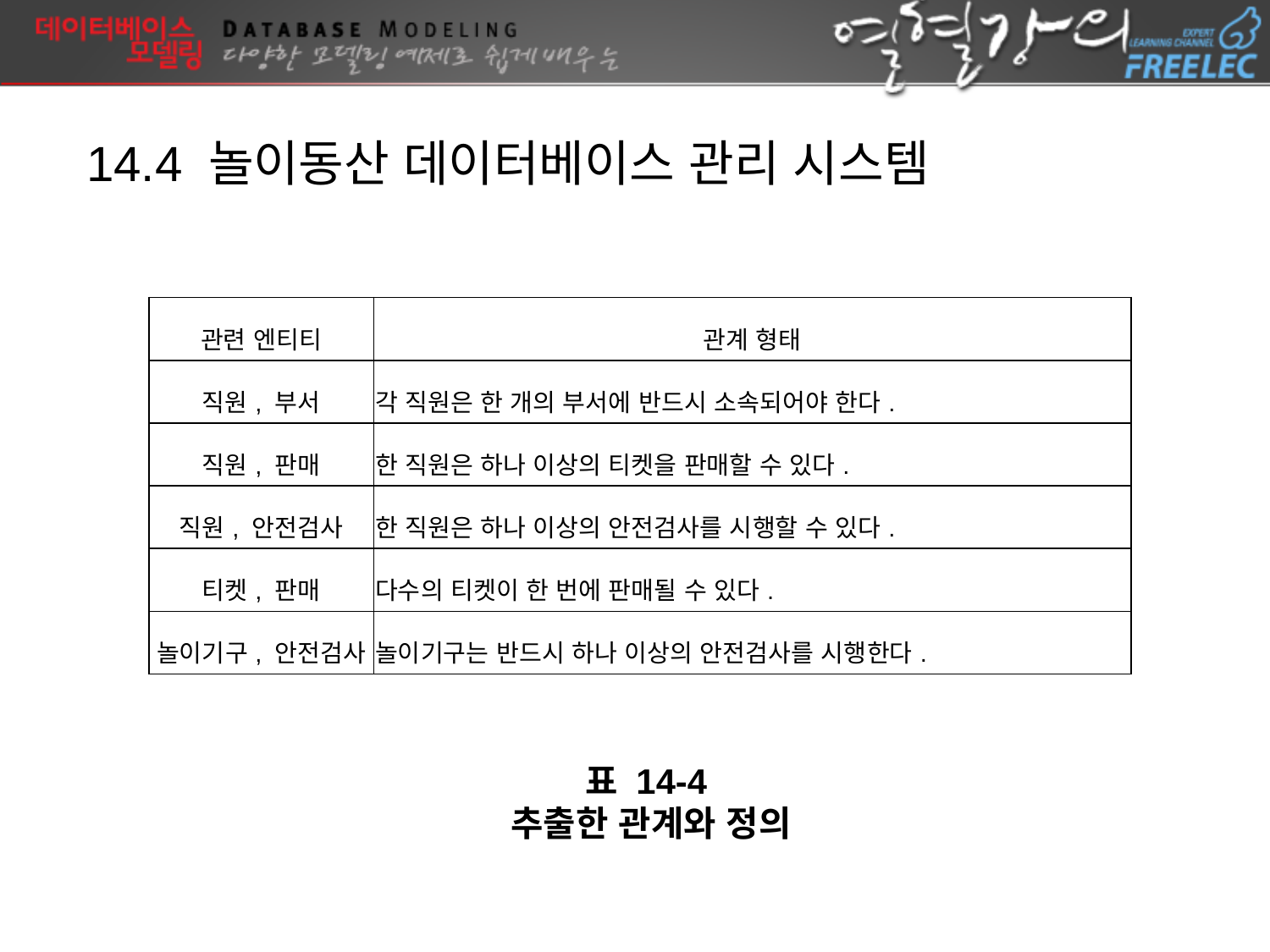

14.4 놀이동산 데이터베이스 관리 시스템
| 관련 엔티티 | 관계 형태 |
| --- | --- |
| 직원, 부서 | 각 직원은 한 개의 부서에 반드시 소속되어야 한다. |
| 직원, 판매 | 한 직원은 하나 이상의 티켓을 판매할 수 있다. |
| 직원, 안전검사 | 한 직원은 하나 이상의 안전검사를 시행할 수 있다. |
| 티켓, 판매 | 다수의 티켓이 한 번에 판매될 수 있다. |
| 놀이기구, 안전검사 | 놀이기구는 반드시 하나 이상의 안전검사를 시행한다. |
표 14-4
추출한 관계와 정의